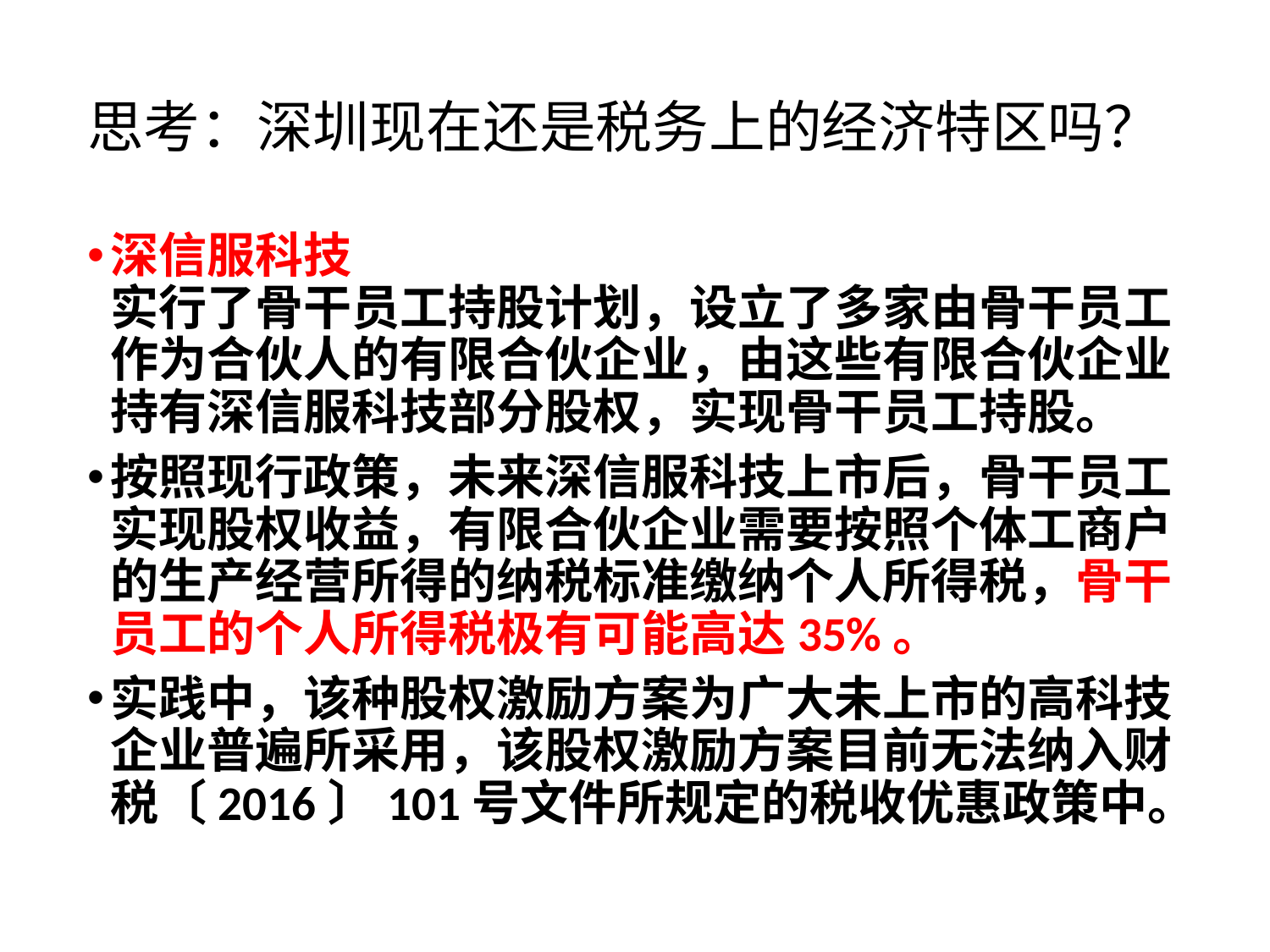

# 思考：深圳现在还是税务上的经济特区吗？
深信服科技
实行了骨干员工持股计划，设立了多家由骨干员工作为合伙人的有限合伙企业，由这些有限合伙企业持有深信服科技部分股权，实现骨干员工持股。
按照现行政策，未来深信服科技上市后，骨干员工实现股权收益，有限合伙企业需要按照个体工商户的生产经营所得的纳税标准缴纳个人所得税，骨干员工的个人所得税极有可能高达35%。
实践中，该种股权激励方案为广大未上市的高科技企业普遍所采用，该股权激励方案目前无法纳入财税〔2016〕101号文件所规定的税收优惠政策中。